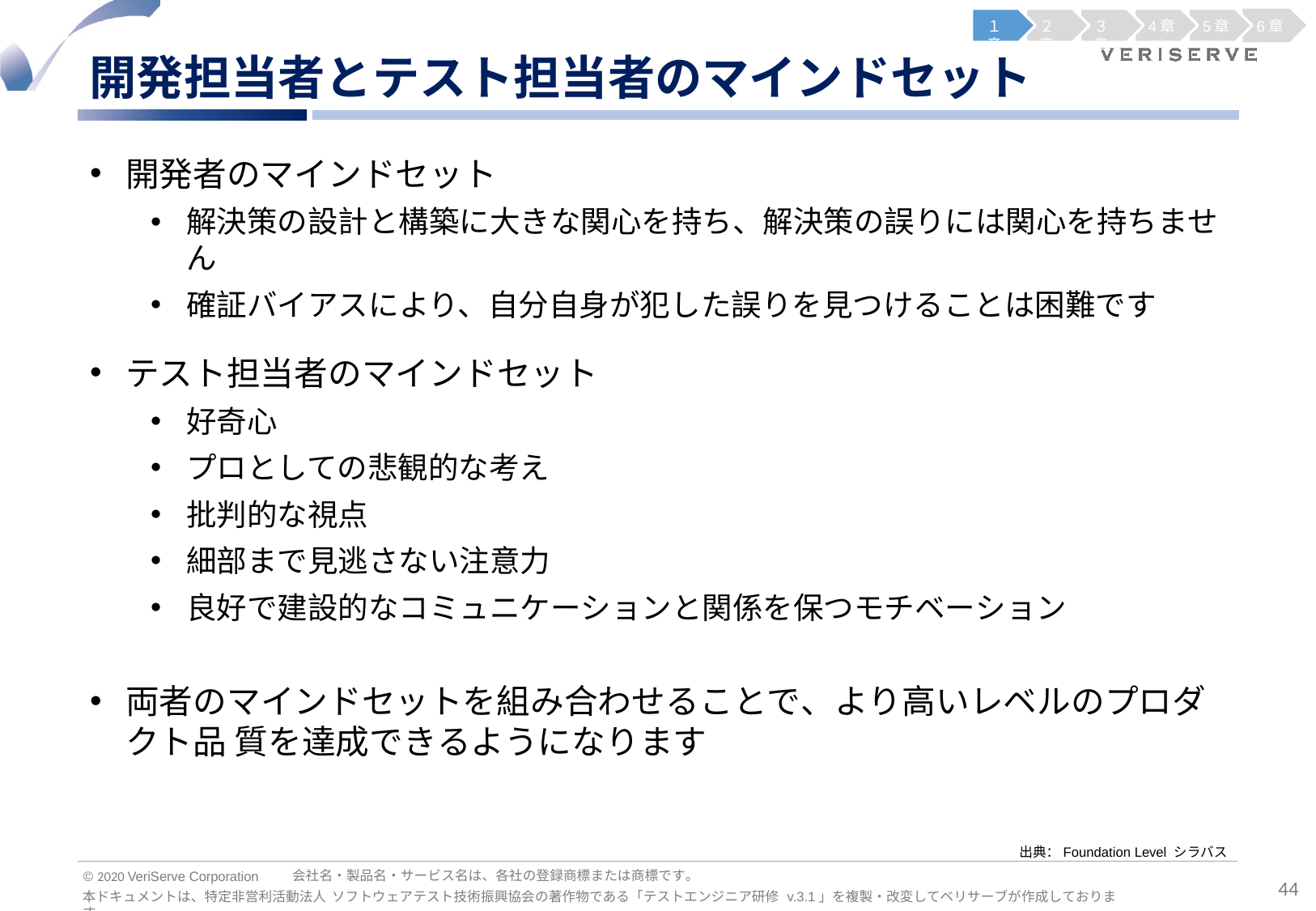

１章
２章
３章
4章
5章
6章
開発担当者とテスト担当者のマインドセット

開発者のマインドセット
解決策の設計と構築に大きな関心を持ち、解決策の誤りには関心を持ちません
確証バイアスにより、自分自身が犯した誤りを見つけることは困難です

テスト担当者のマインドセット
好奇心
プロとしての悲観的な考え
批判的な視点
細部まで見逃さない注意力
良好で建設的なコミュニケーションと関係を保つモチベーション

両者のマインドセットを組み合わせることで、より高いレベルのプロダクト品 質を達成できるようになります
出典：Foundation Level シラバス
会社名・製品名・サービス名は、各社の登録商標または商標です。
© 2020 VeriServe Corporation
44
本ドキュメントは、特定非営利活動法人 ソフトウェアテスト技術振興協会の著作物である「テストエンジニア研修 v.3.1」を複製・改変してベリサーブが作成しております。